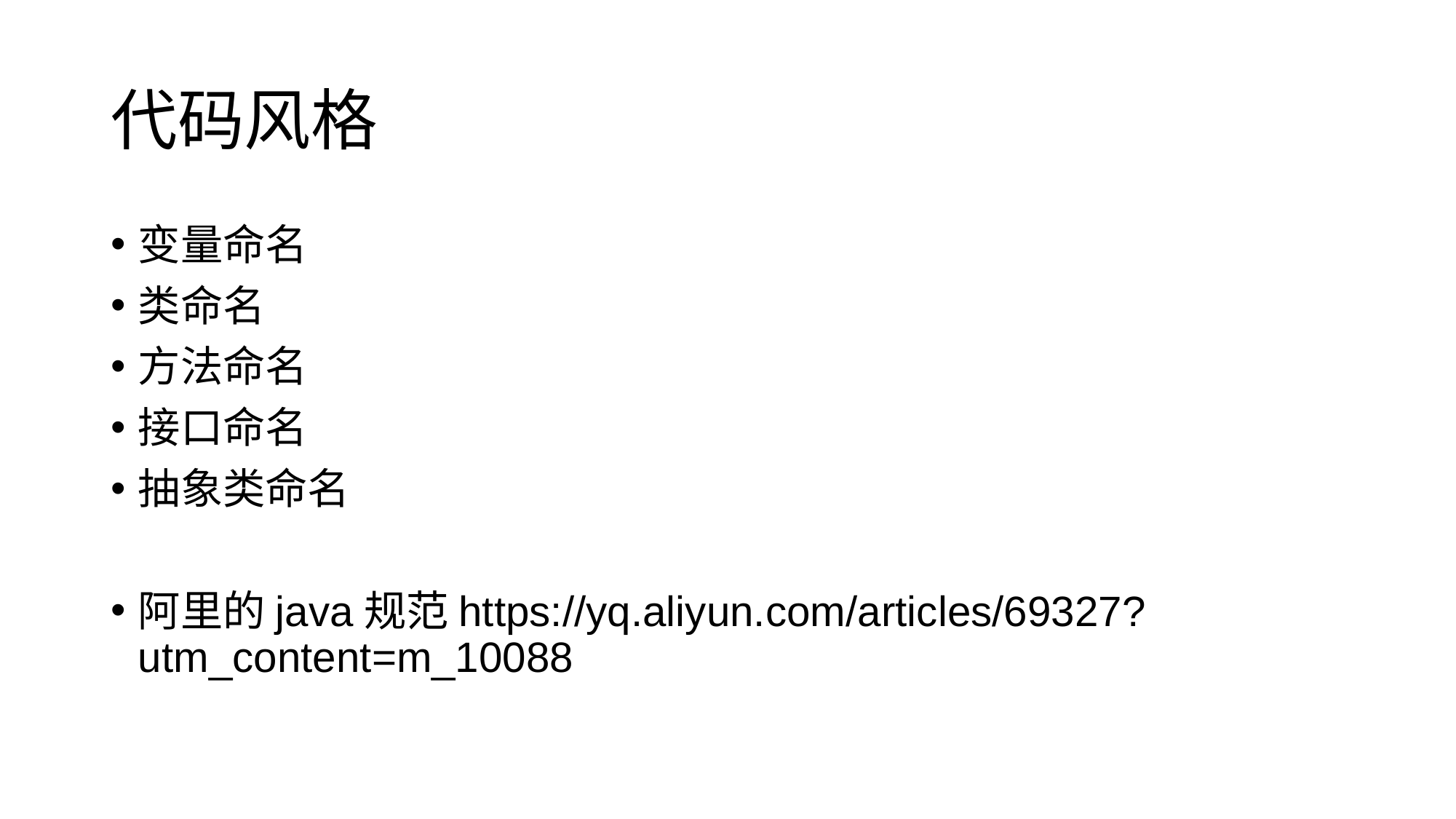

# 代码风格
变量命名
类命名
方法命名
接口命名
抽象类命名

阿里的java规范https://yq.aliyun.com/articles/69327?utm_content=m_10088